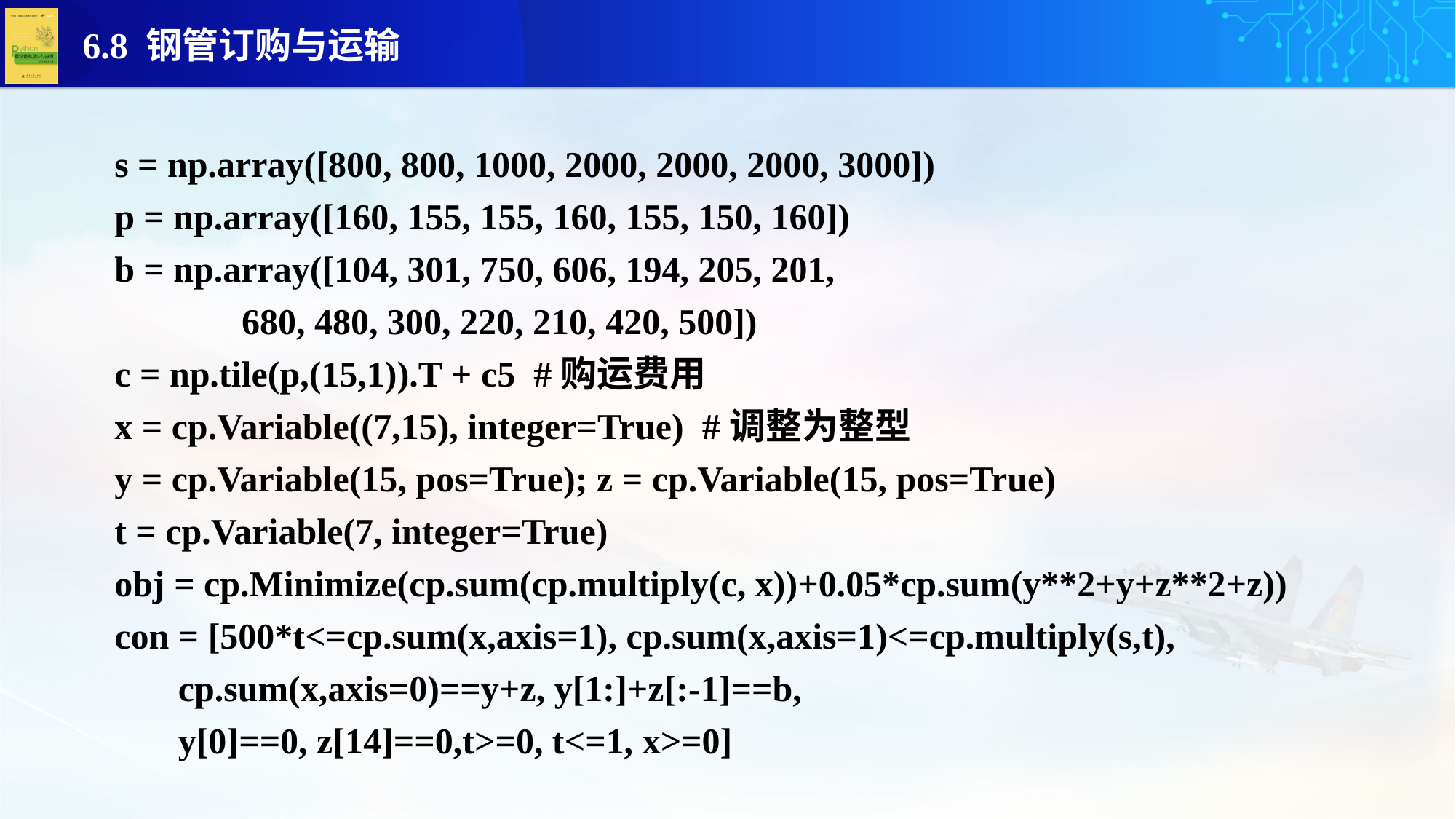

s = np.array([800, 800, 1000, 2000, 2000, 2000, 3000])
p = np.array([160, 155, 155, 160, 155, 150, 160])
b = np.array([104, 301, 750, 606, 194, 205, 201,
              680, 480, 300, 220, 210, 420, 500])
c = np.tile(p,(15,1)).T + c5  #购运费用
x = cp.Variable((7,15), integer=True)  #调整为整型
y = cp.Variable(15, pos=True); z = cp.Variable(15, pos=True)
t = cp.Variable(7, integer=True)
obj = cp.Minimize(cp.sum(cp.multiply(c, x))+0.05*cp.sum(y**2+y+z**2+z))
con = [500*t<=cp.sum(x,axis=1), cp.sum(x,axis=1)<=cp.multiply(s,t),
       cp.sum(x,axis=0)==y+z, y[1:]+z[:-1]==b,
       y[0]==0, z[14]==0,t>=0, t<=1, x>=0]